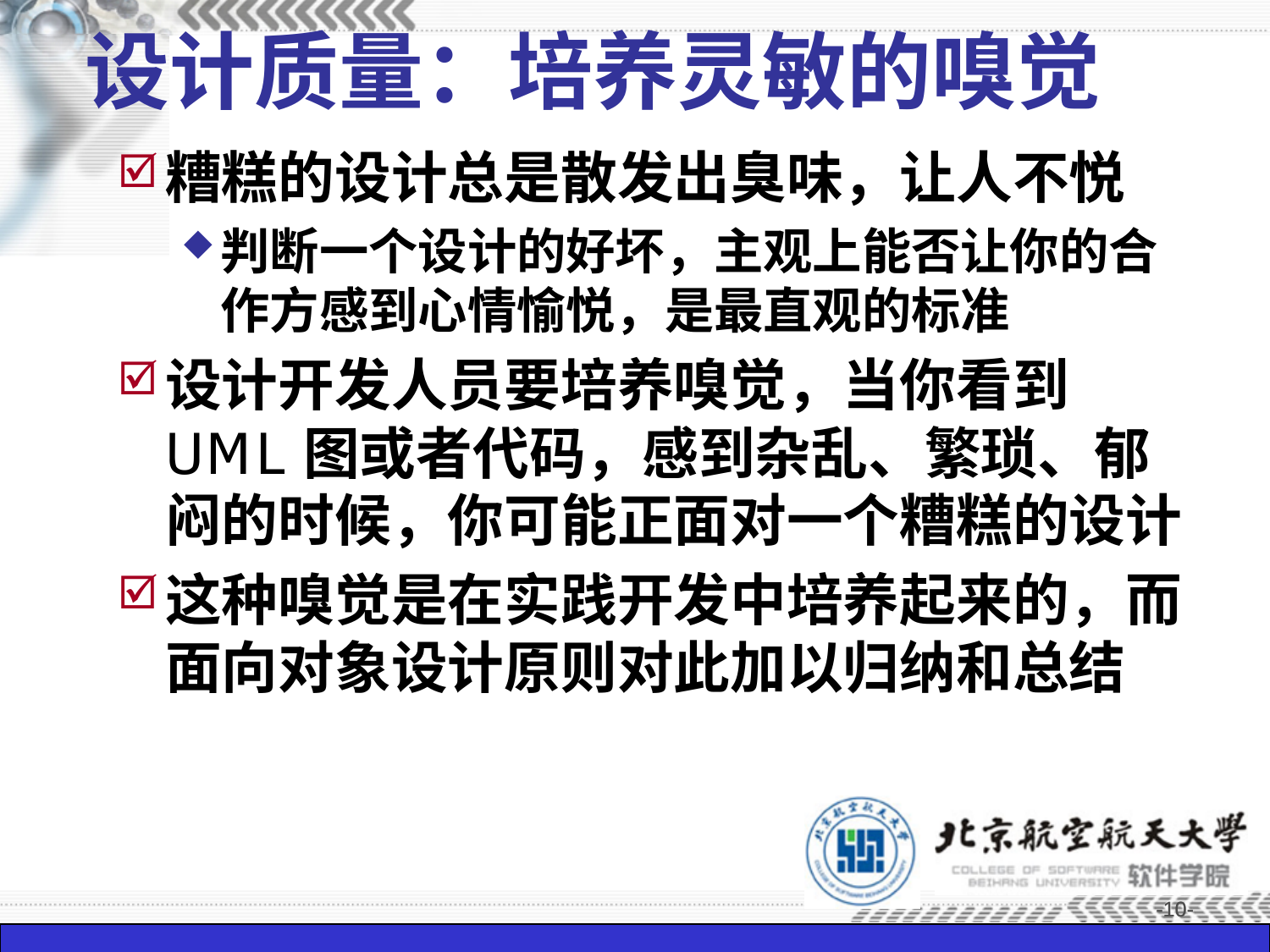

设计质量：培养灵敏的嗅觉
糟糕的设计总是散发出臭味，让人不悦
判断一个设计的好坏，主观上能否让你的合作方感到心情愉悦，是最直观的标准
设计开发人员要培养嗅觉，当你看到UML图或者代码，感到杂乱、繁琐、郁闷的时候，你可能正面对一个糟糕的设计
这种嗅觉是在实践开发中培养起来的，而面向对象设计原则对此加以归纳和总结
-10-
-10-